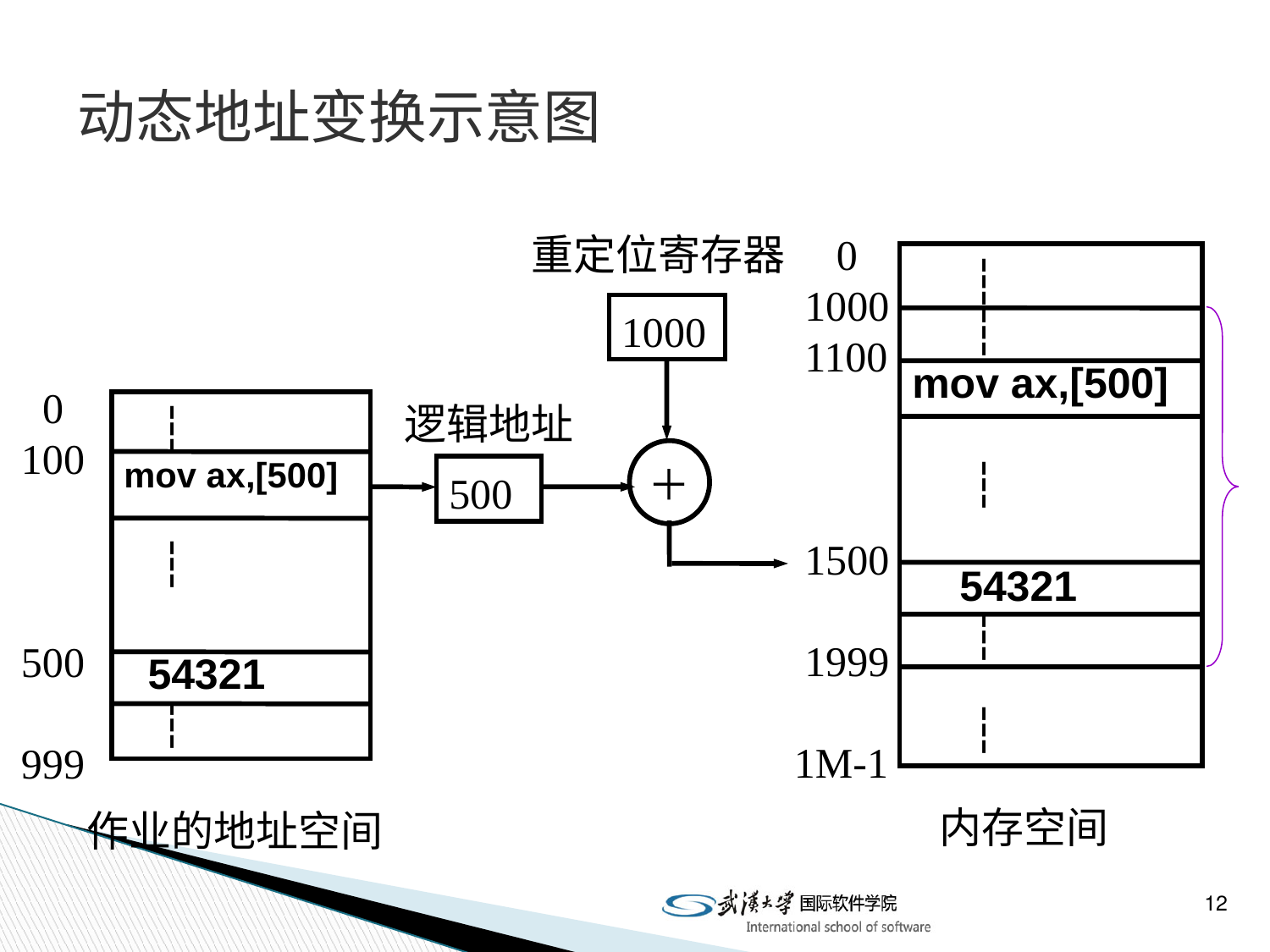

# 动态地址变换示意图
重定位寄存器
    0
 1000
 1100

 1500

 1999

1M-1

     ┆
     ┆
mov ax,[500]

     ┆

    54321
     ┆

     ┆

1000

  0
100

500

999
逻辑地址
   ┆
mov ax,[500]

   ┆

  54321
   ┆
＋

500

内存空间
作业的地址空间